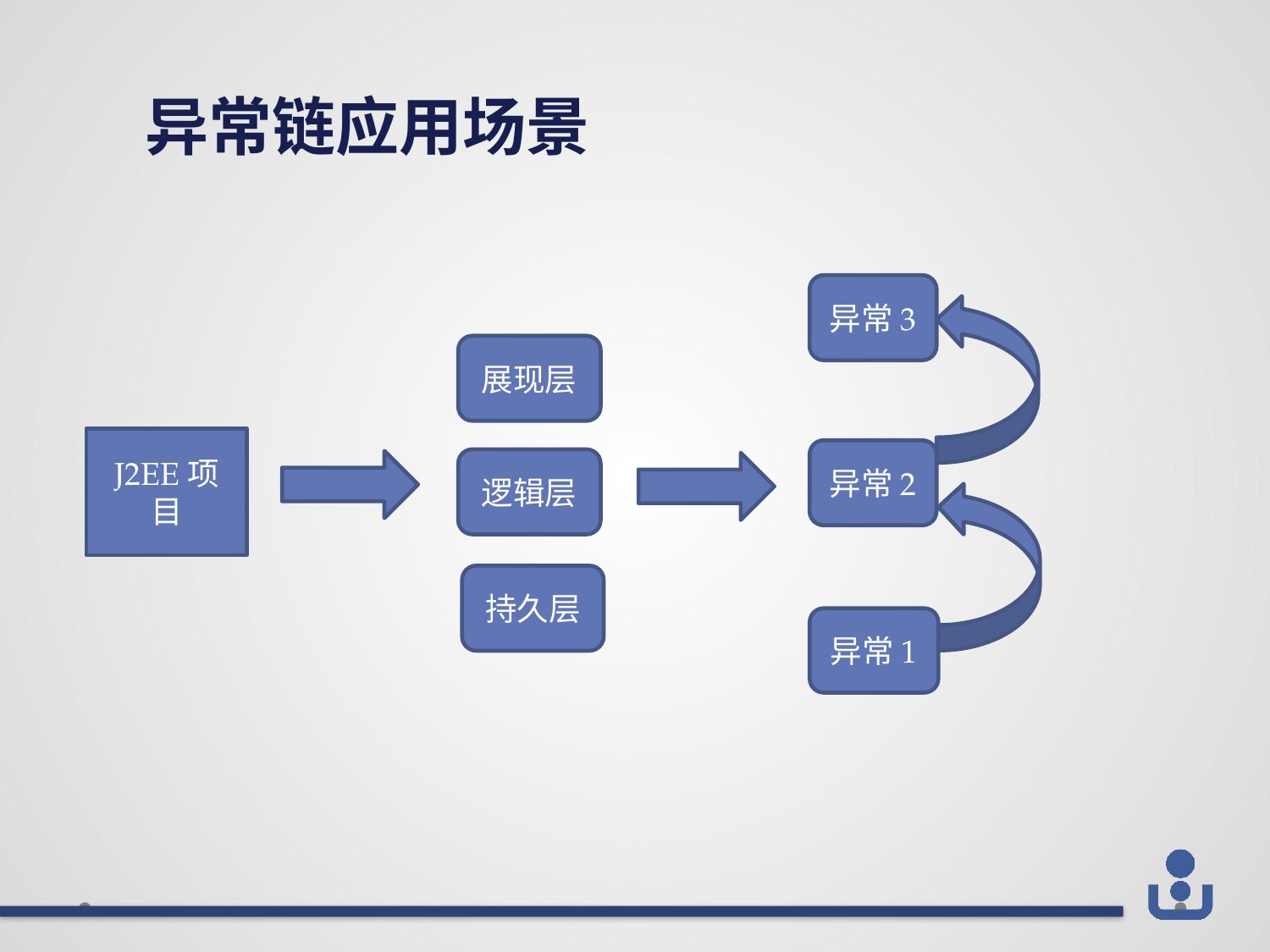

异常链应用场景

异常3

展现层
J2EE项目
异常2
逻辑层

持久层
异常1